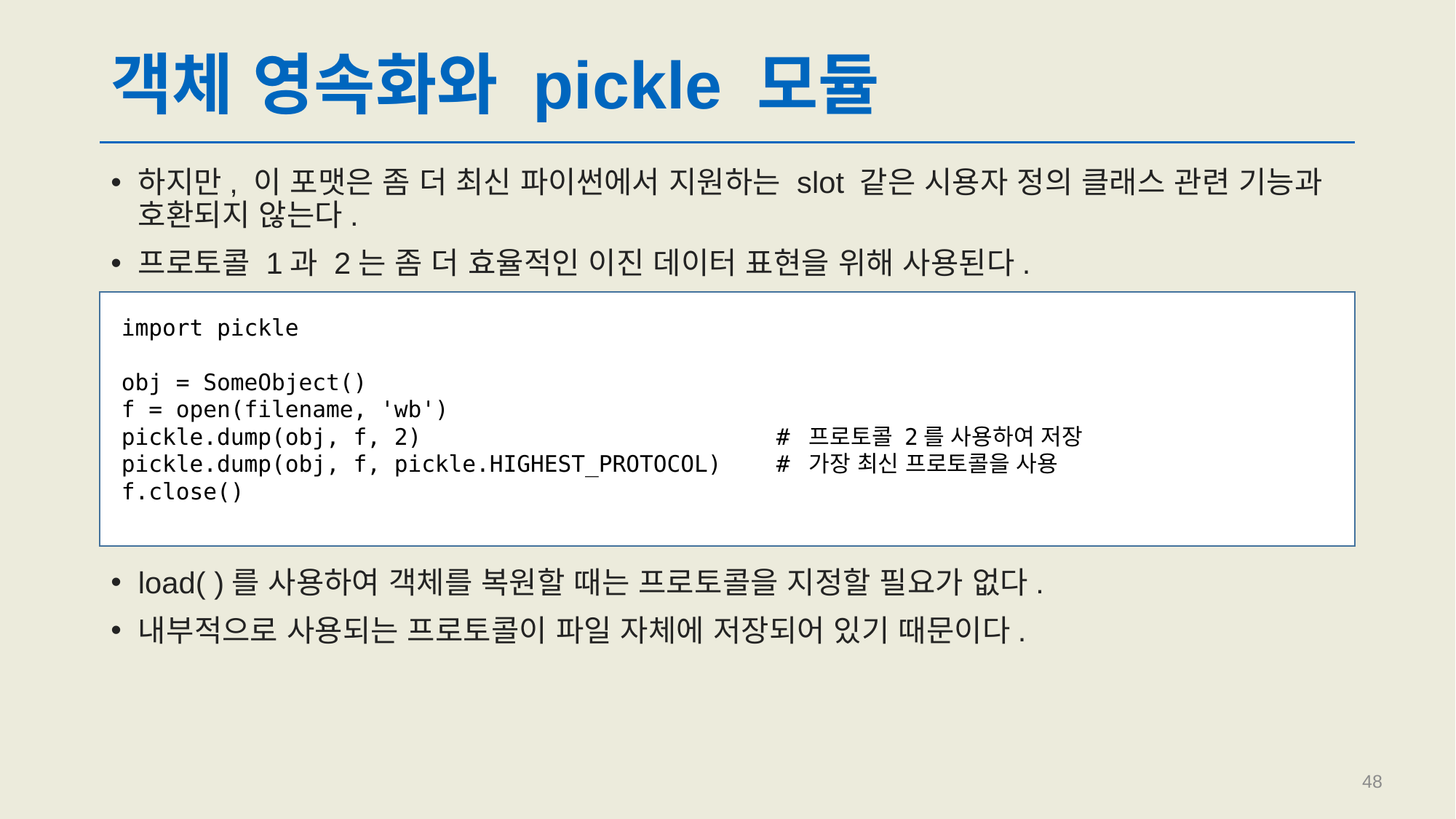

# 객체 영속화와 pickle 모듈
하지만, 이 포맷은 좀 더 최신 파이썬에서 지원하는 slot 같은 시용자 정의 클래스 관련 기능과 호환되지 않는다.
프로토콜 1과 2는 좀 더 효율적인 이진 데이터 표현을 위해 사용된다.
import pickle

obj = SomeObject()
f = open(filename, 'wb')
pickle.dump(obj, f, 2)				# 프로토콜 2를 사용하여 저장
pickle.dump(obj, f, pickle.HIGHEST_PROTOCOL)	# 가장 최신 프로토콜을 사용
f.close()
load( )를 사용하여 객체를 복원할 때는 프로토콜을 지정할 필요가 없다.
내부적으로 사용되는 프로토콜이 파일 자체에 저장되어 있기 때문이다.
48